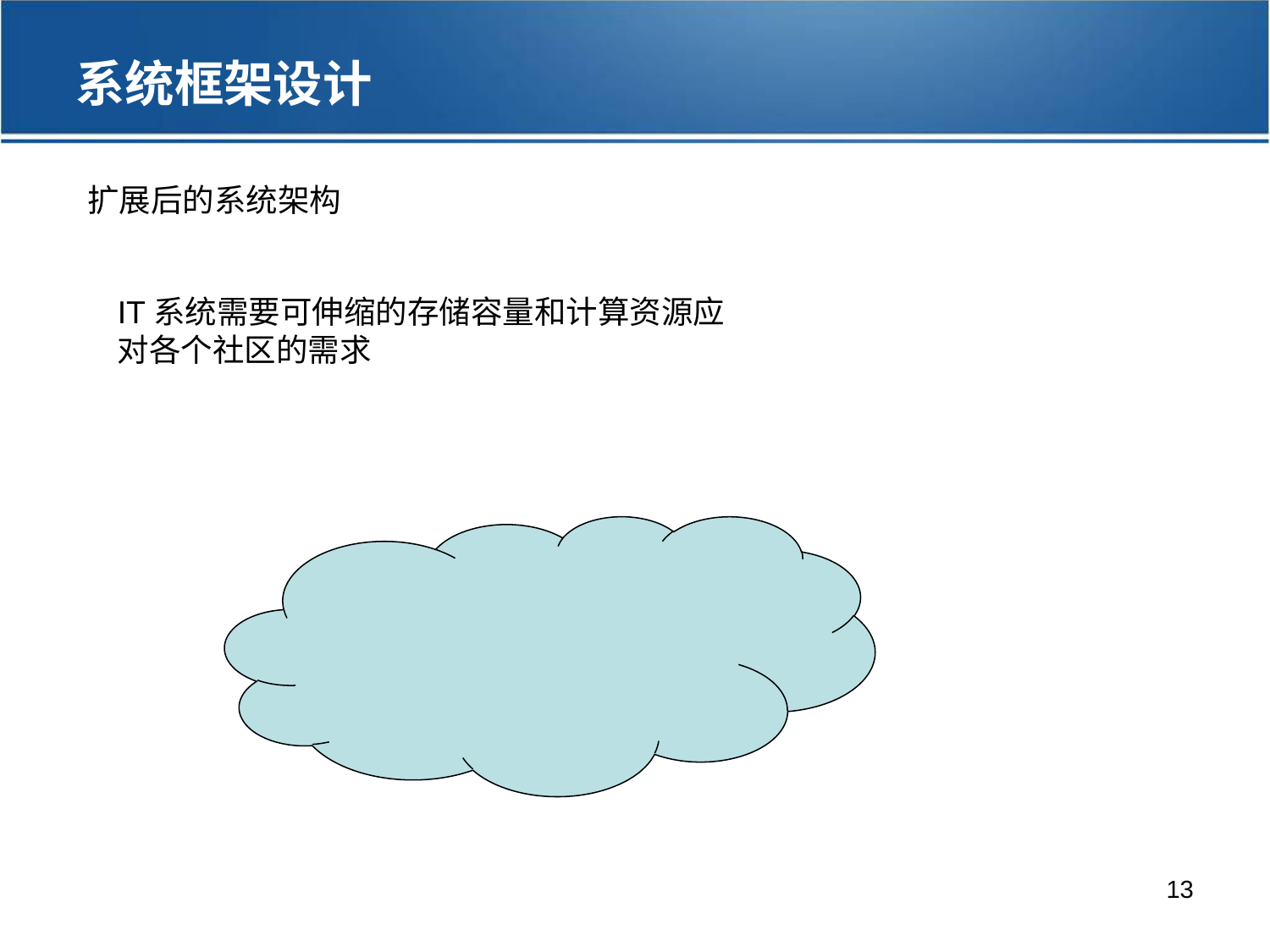

系统框架设计
扩展后的系统架构
IT系统需要可伸缩的存储容量和计算资源应对各个社区的需求

13